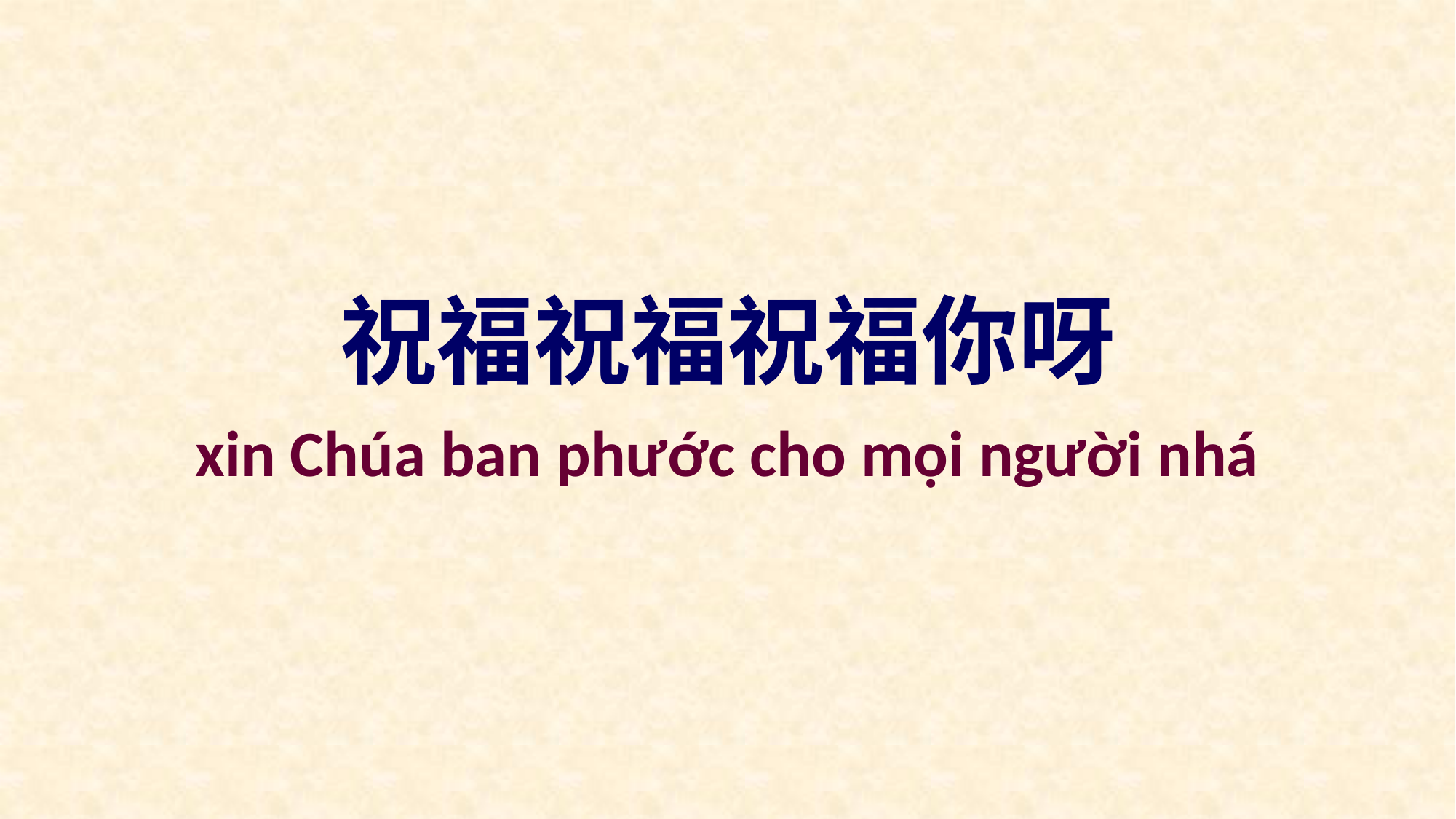

祝福祝福祝福你呀
xin Chúa ban phước cho mọi người nhá